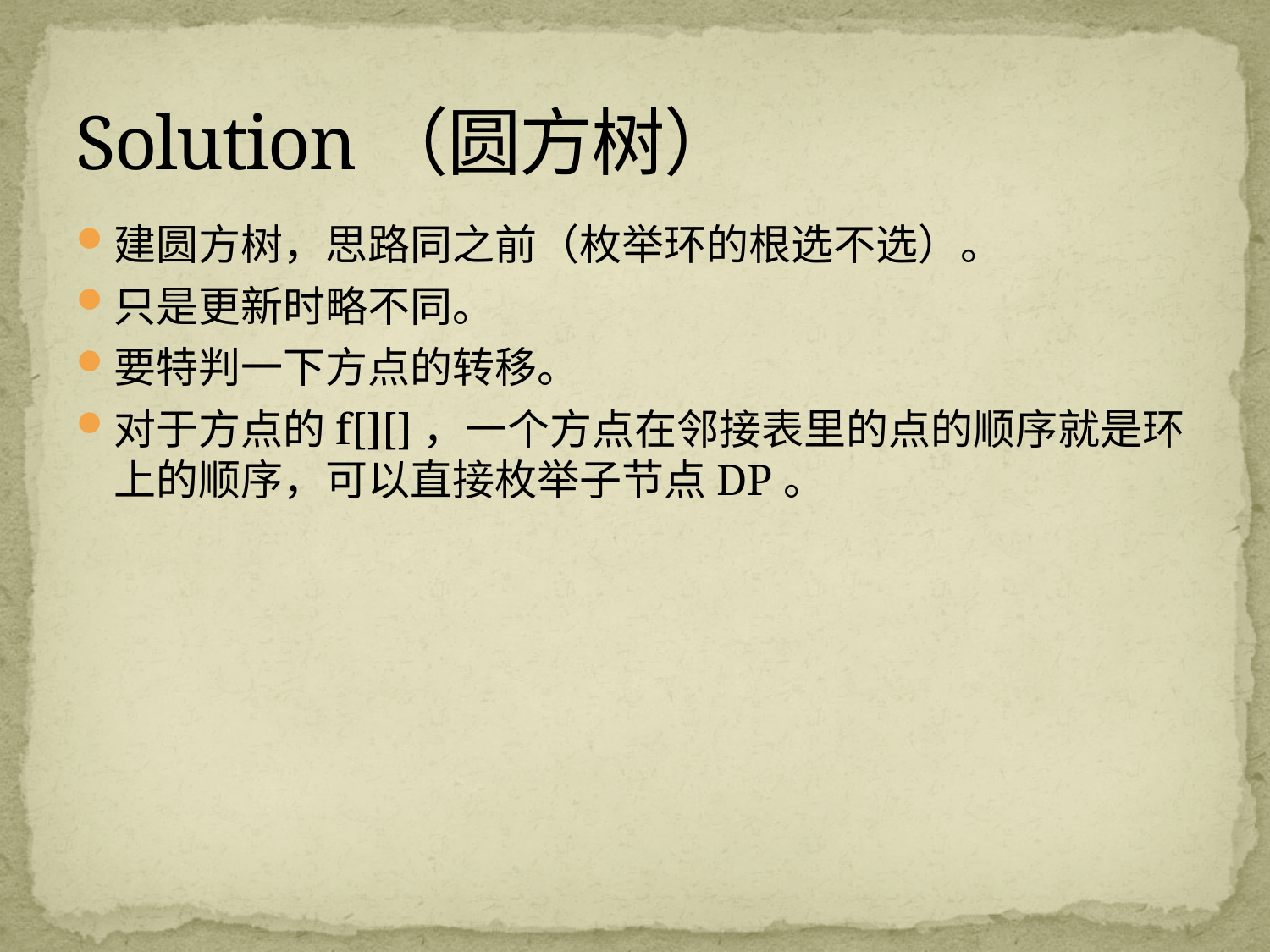

# Solution（圆方树）
建圆方树，思路同之前（枚举环的根选不选）。
只是更新时略不同。
要特判一下方点的转移。
对于方点的f[][]，一个方点在邻接表里的点的顺序就是环上的顺序，可以直接枚举子节点DP。